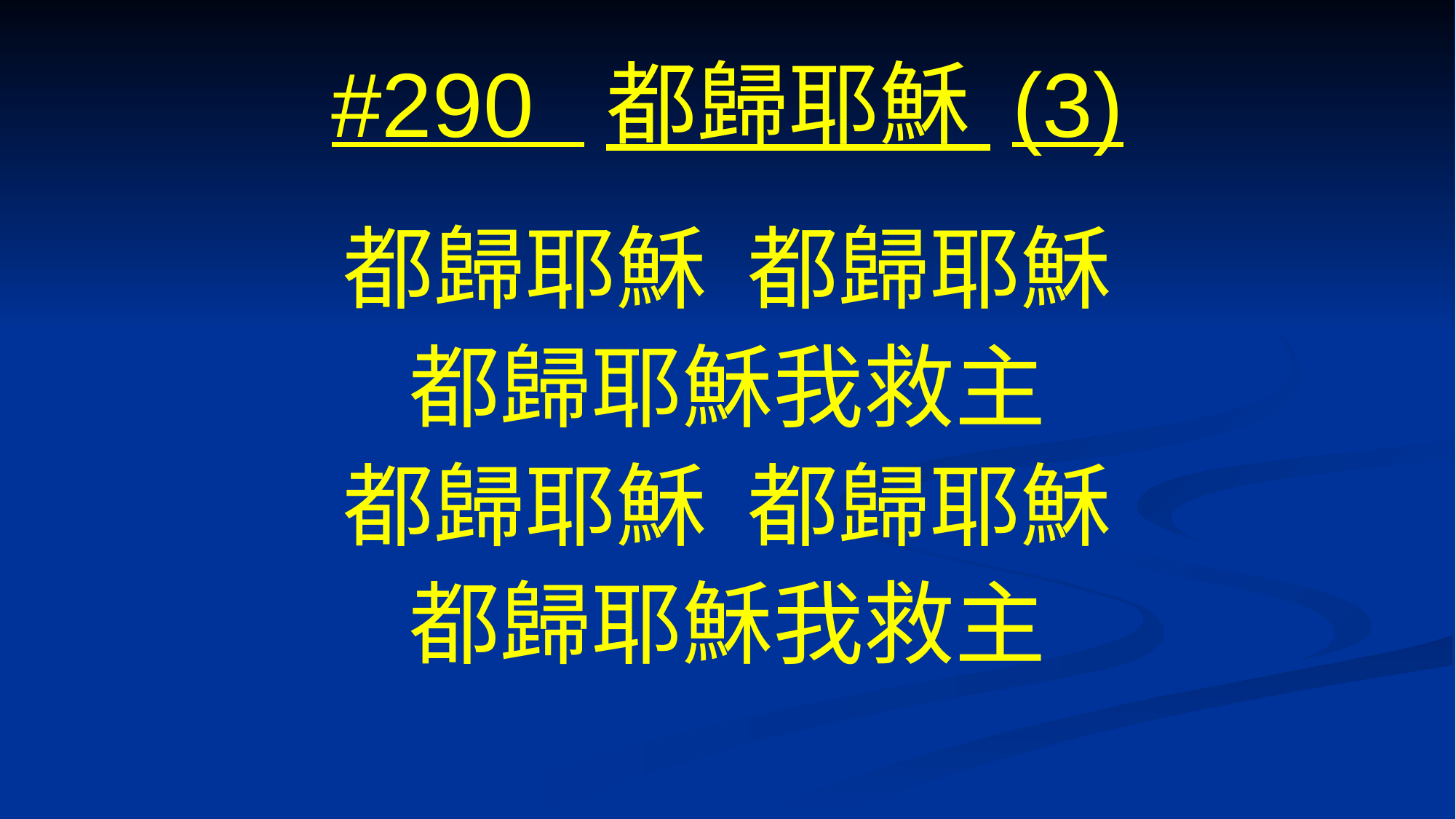

# #290  都歸耶穌 (3)
都歸耶穌  都歸耶穌
都歸耶穌我救主
都歸耶穌  都歸耶穌
都歸耶穌我救主